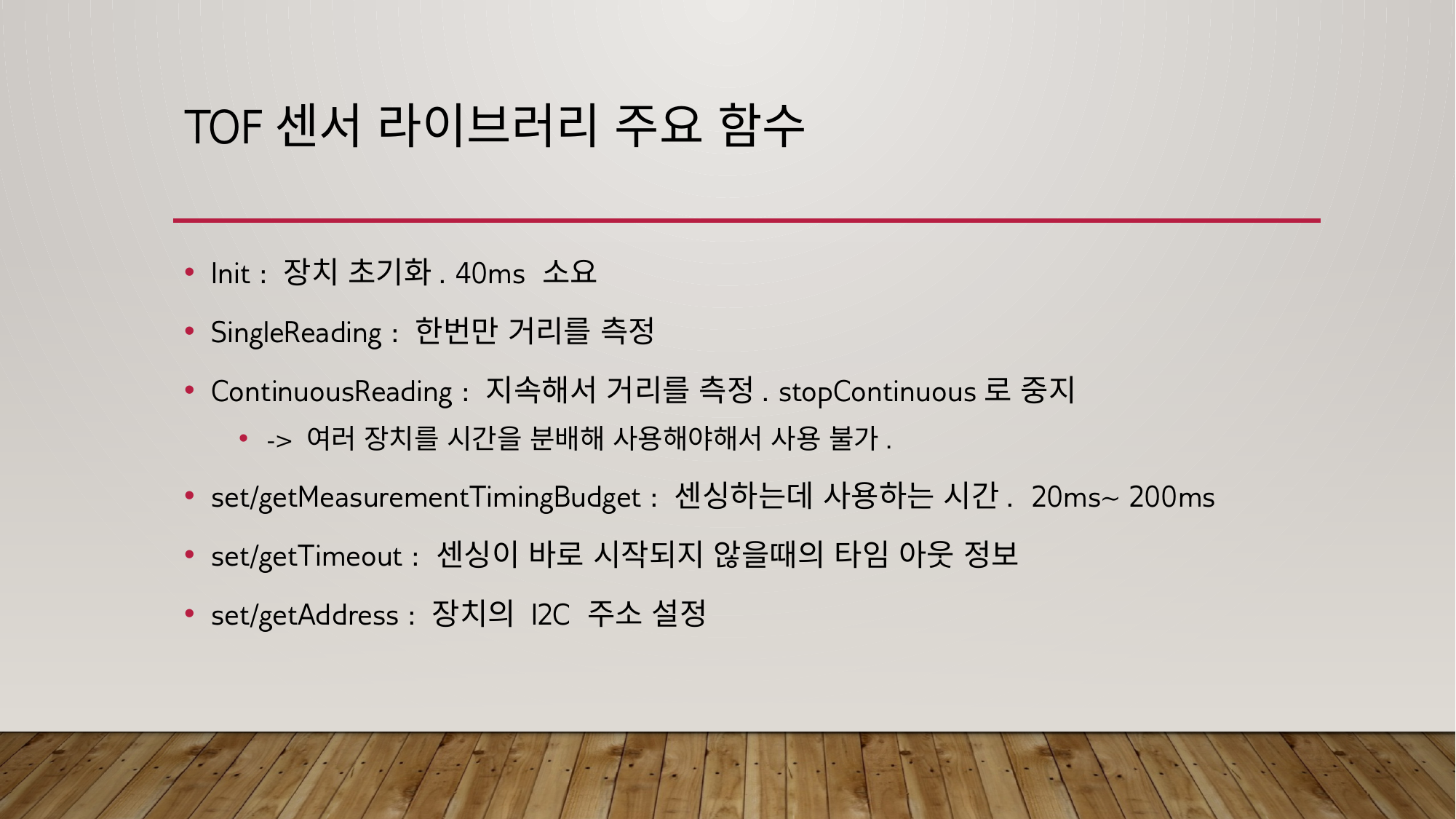

# Tof센서 라이브러리 주요 함수
Init : 장치 초기화. 40ms 소요
SingleReading : 한번만 거리를 측정
ContinuousReading : 지속해서 거리를 측정. stopContinuous로 중지
-> 여러 장치를 시간을 분배해 사용해야해서 사용 불가.
set/getMeasurementTimingBudget : 센싱하는데 사용하는 시간.  20ms~ 200ms
set/getTimeout : 센싱이 바로 시작되지 않을때의 타임 아웃 정보
set/getAddress : 장치의 I2C 주소 설정